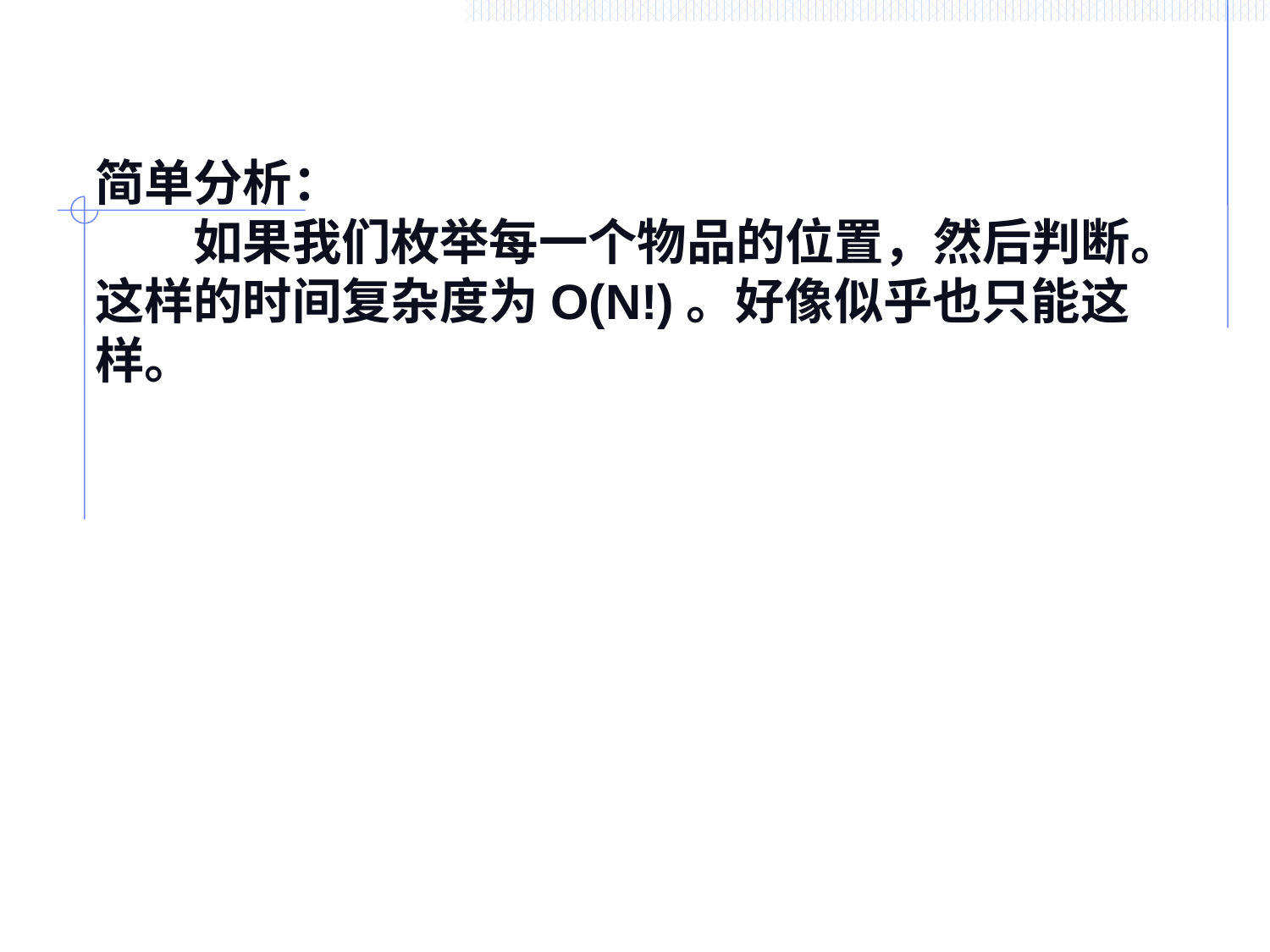

简单分析：
　　如果我们枚举每一个物品的位置，然后判断。这样的时间复杂度为O(N!)。好像似乎也只能这样。